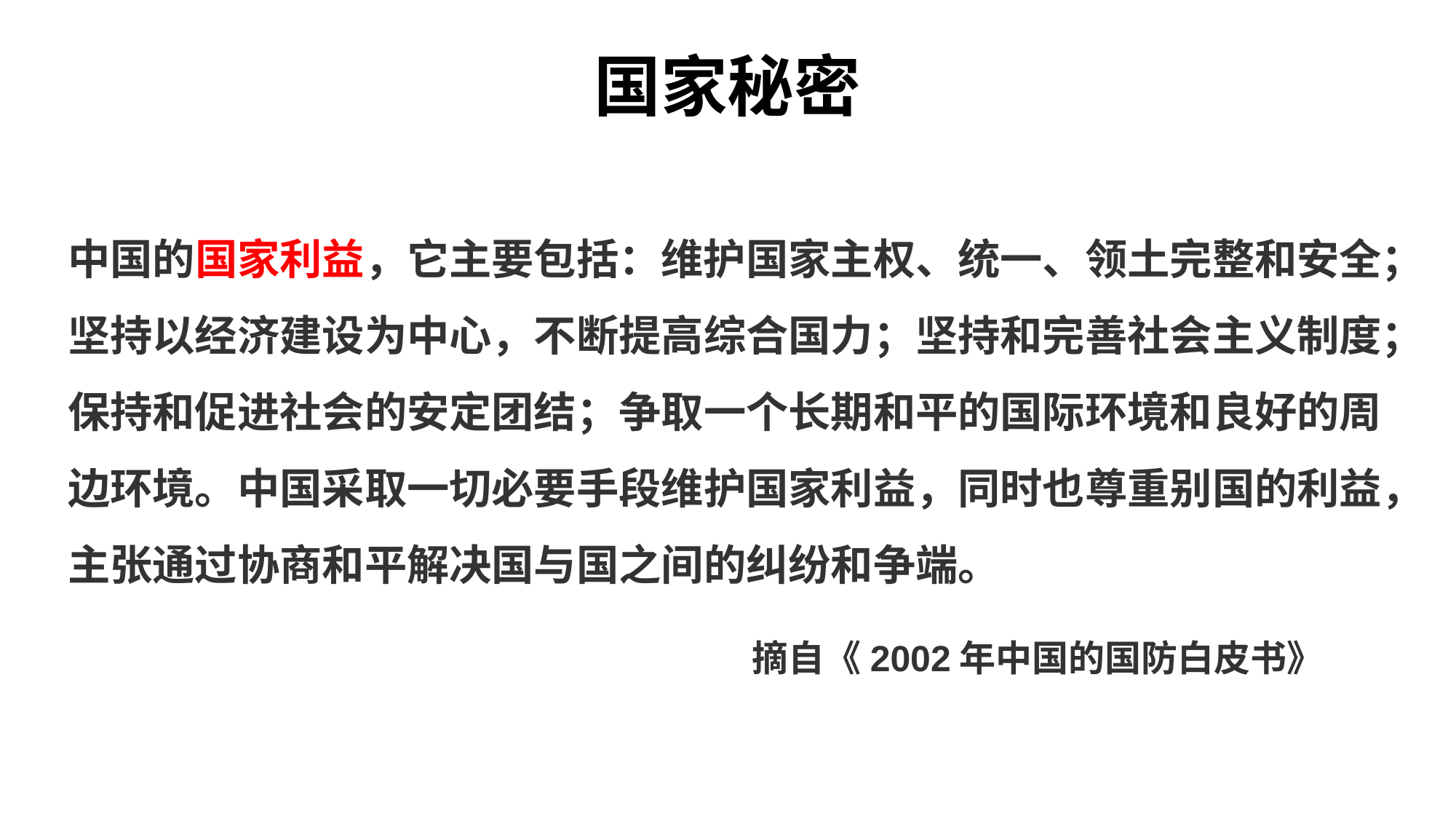

# 国家秘密
中国的国家利益，它主要包括：维护国家主权、统一、领土完整和安全；坚持以经济建设为中心，不断提高综合国力；坚持和完善社会主义制度；保持和促进社会的安定团结；争取一个长期和平的国际环境和良好的周边环境。中国采取一切必要手段维护国家利益，同时也尊重别国的利益，主张通过协商和平解决国与国之间的纠纷和争端。
						  摘自《2002年中国的国防白皮书》